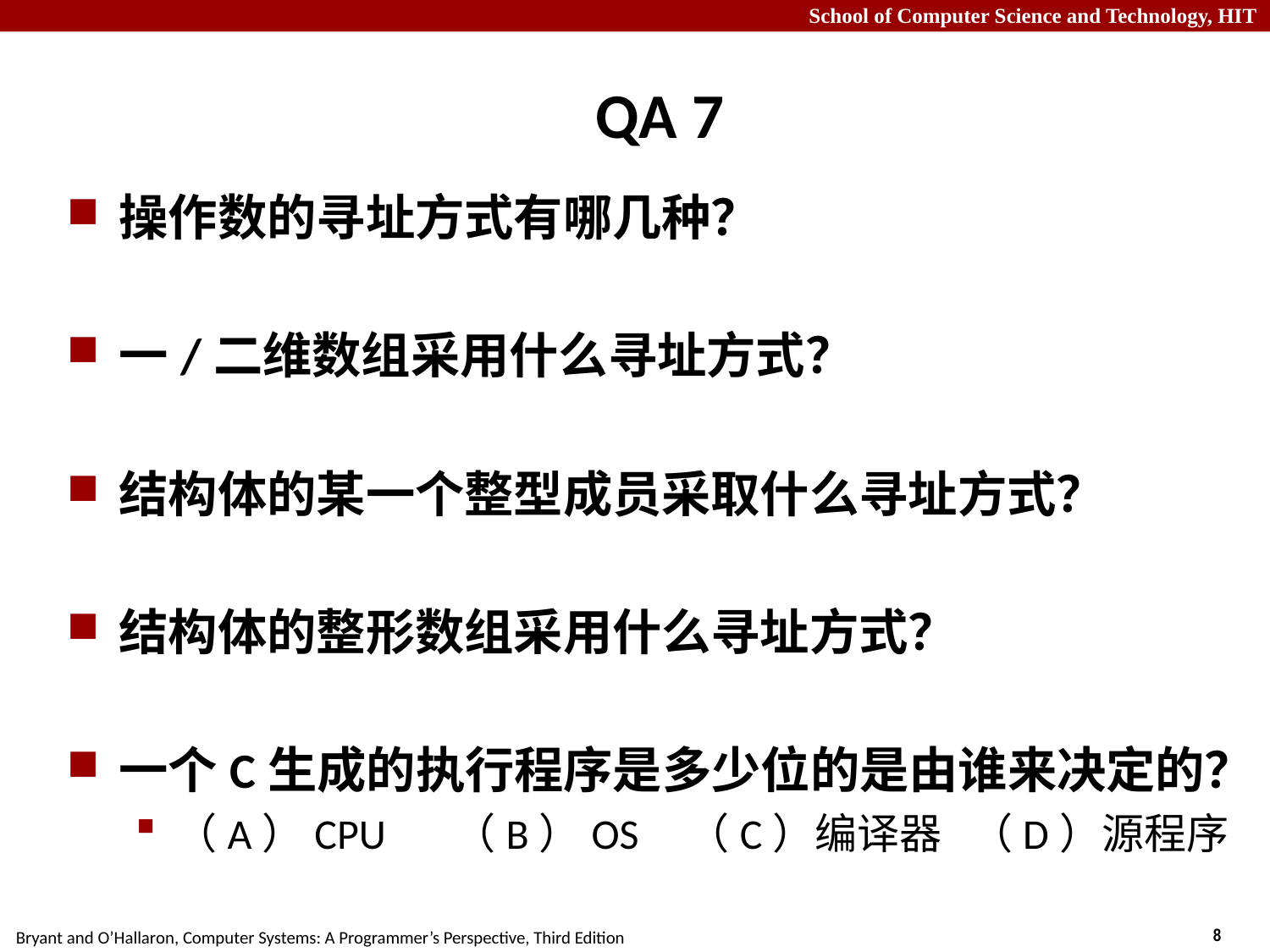

# QA 7
操作数的寻址方式有哪几种？

一/二维数组采用什么寻址方式？

结构体的某一个整型成员采取什么寻址方式？

结构体的整形数组采用什么寻址方式？

一个C生成的执行程序是多少位的是由谁来决定的？
（A）CPU      （B）OS    （C）编译器   （D）源程序